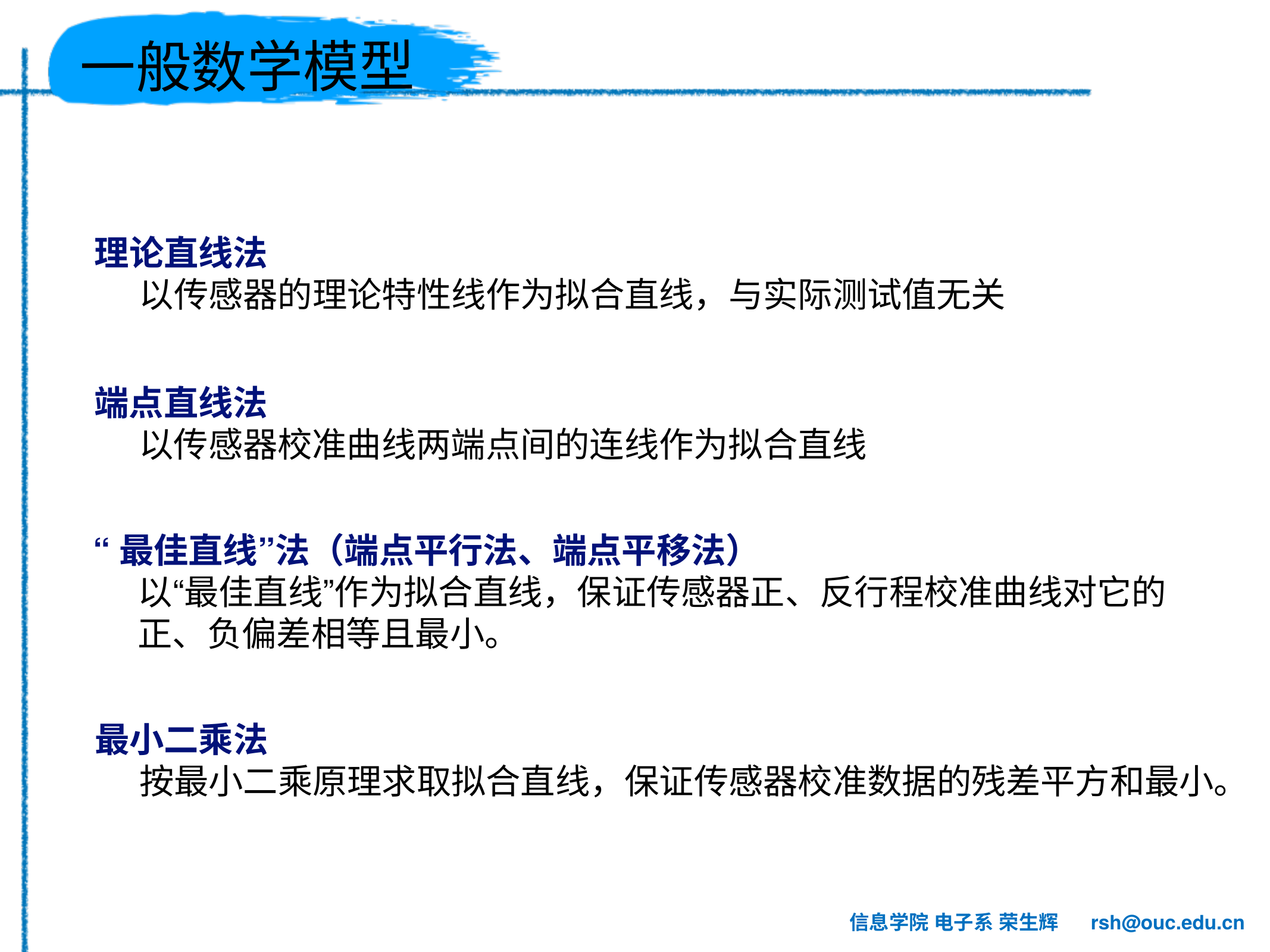

# 一般数学模型
理论直线法
以传感器的理论特性线作为拟合直线，与实际测试值无关
端点直线法
以传感器校准曲线两端点间的连线作为拟合直线
“最佳直线”法（端点平行法、端点平移法）
以“最佳直线”作为拟合直线，保证传感器正、反行程校准曲线对它的正、负偏差相等且最小。
最小二乘法
按最小二乘原理求取拟合直线，保证传感器校准数据的残差平方和最小。